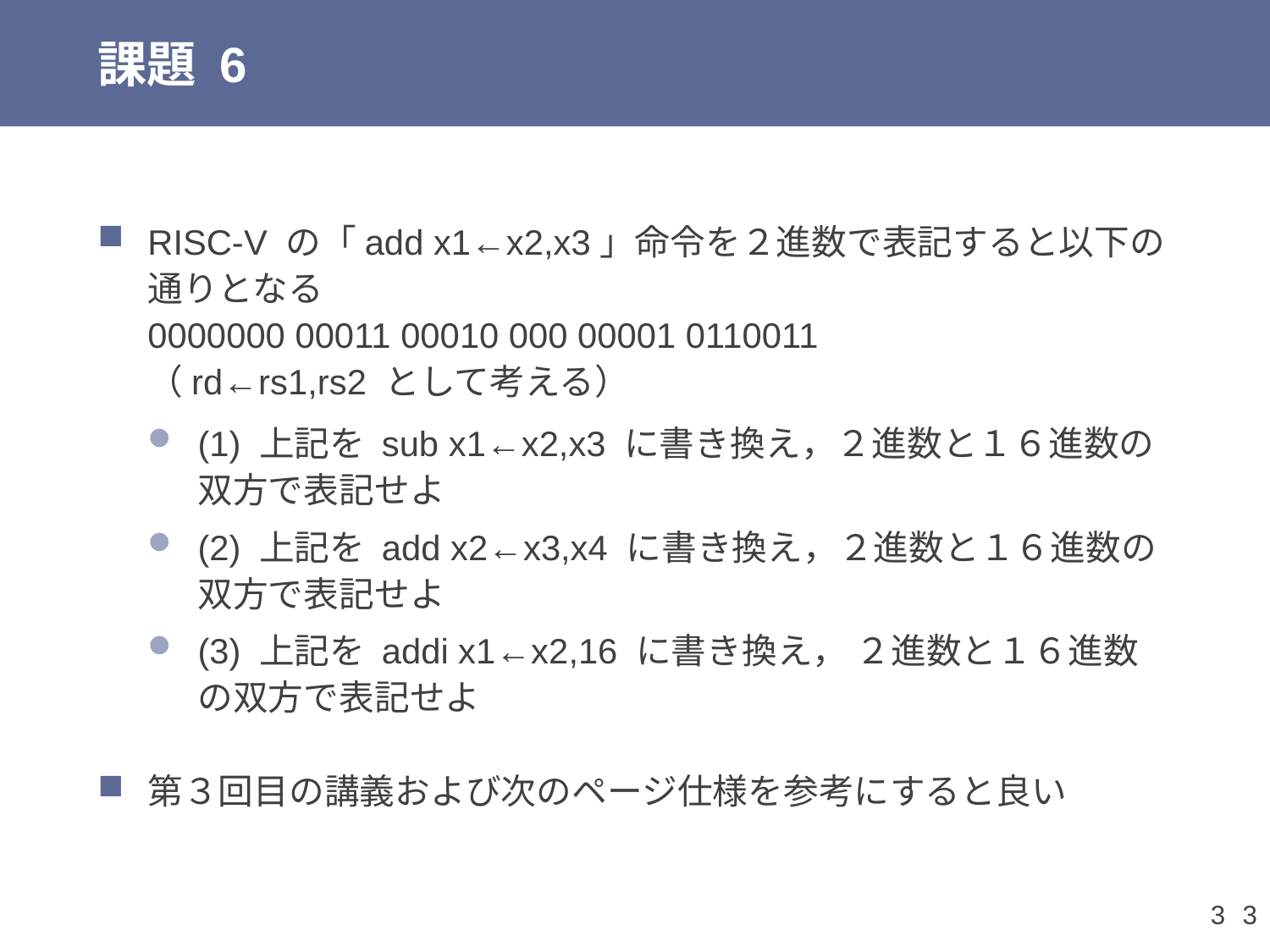

# 課題 6
RISC-V の「add x1←x2,x3」命令を２進数で表記すると以下の通りとなる
0000000 00011 00010 000 00001 0110011
（rd←rs1,rs2 として考える）
(1) 上記を sub x1←x2,x3 に書き換え，２進数と１６進数の双方で表記せよ
(2) 上記を add x2←x3,x4 に書き換え，２進数と１６進数の双方で表記せよ
(3) 上記を addi x1←x2,16 に書き換え， ２進数と１６進数の双方で表記せよ
第３回目の講義および次のページ仕様を参考にすると良い
3